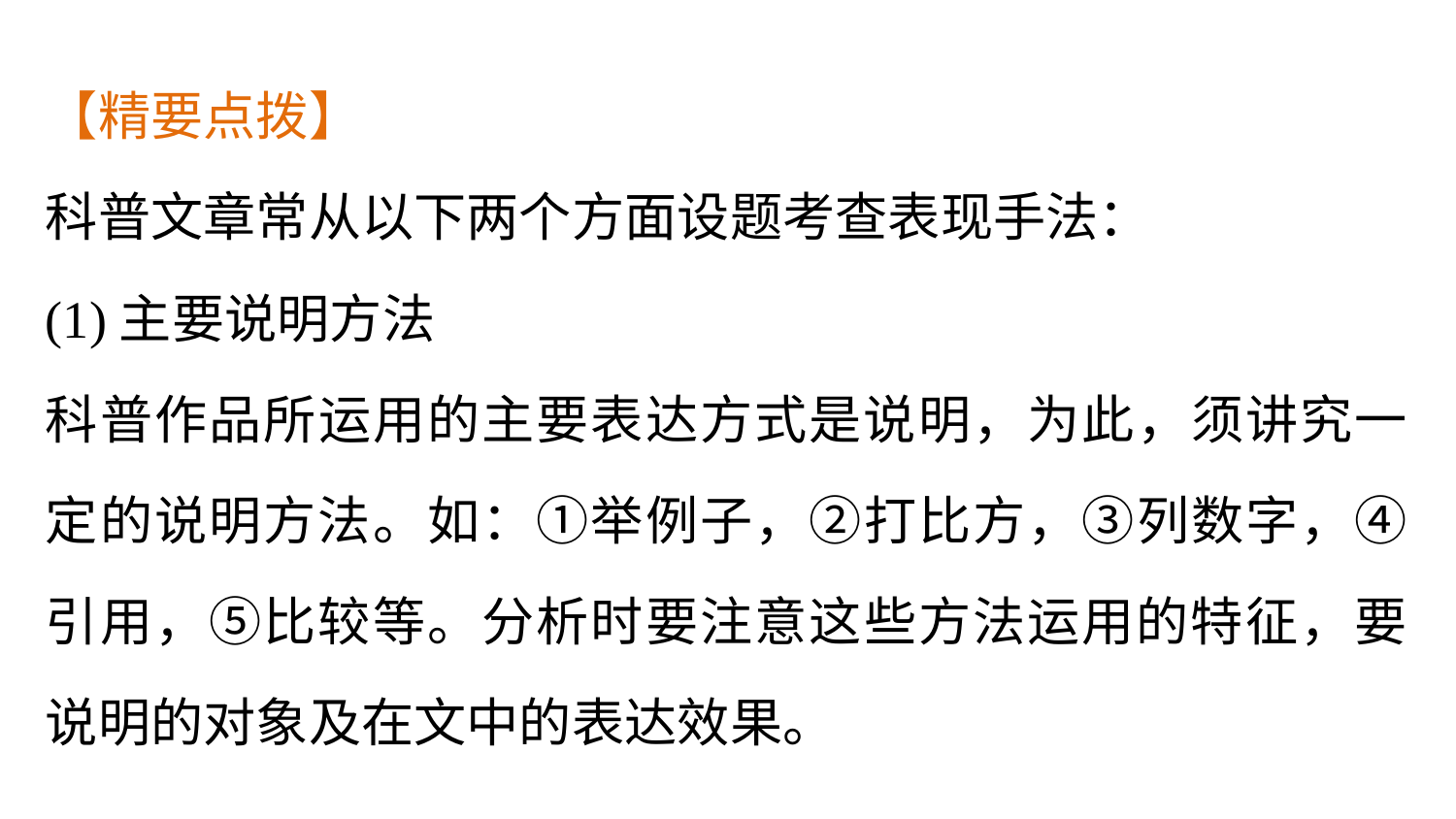

【精要点拨】
科普文章常从以下两个方面设题考查表现手法：
(1)主要说明方法
科普作品所运用的主要表达方式是说明，为此，须讲究一定的说明方法。如：①举例子，②打比方，③列数字，④引用，⑤比较等。分析时要注意这些方法运用的特征，要说明的对象及在文中的表达效果。